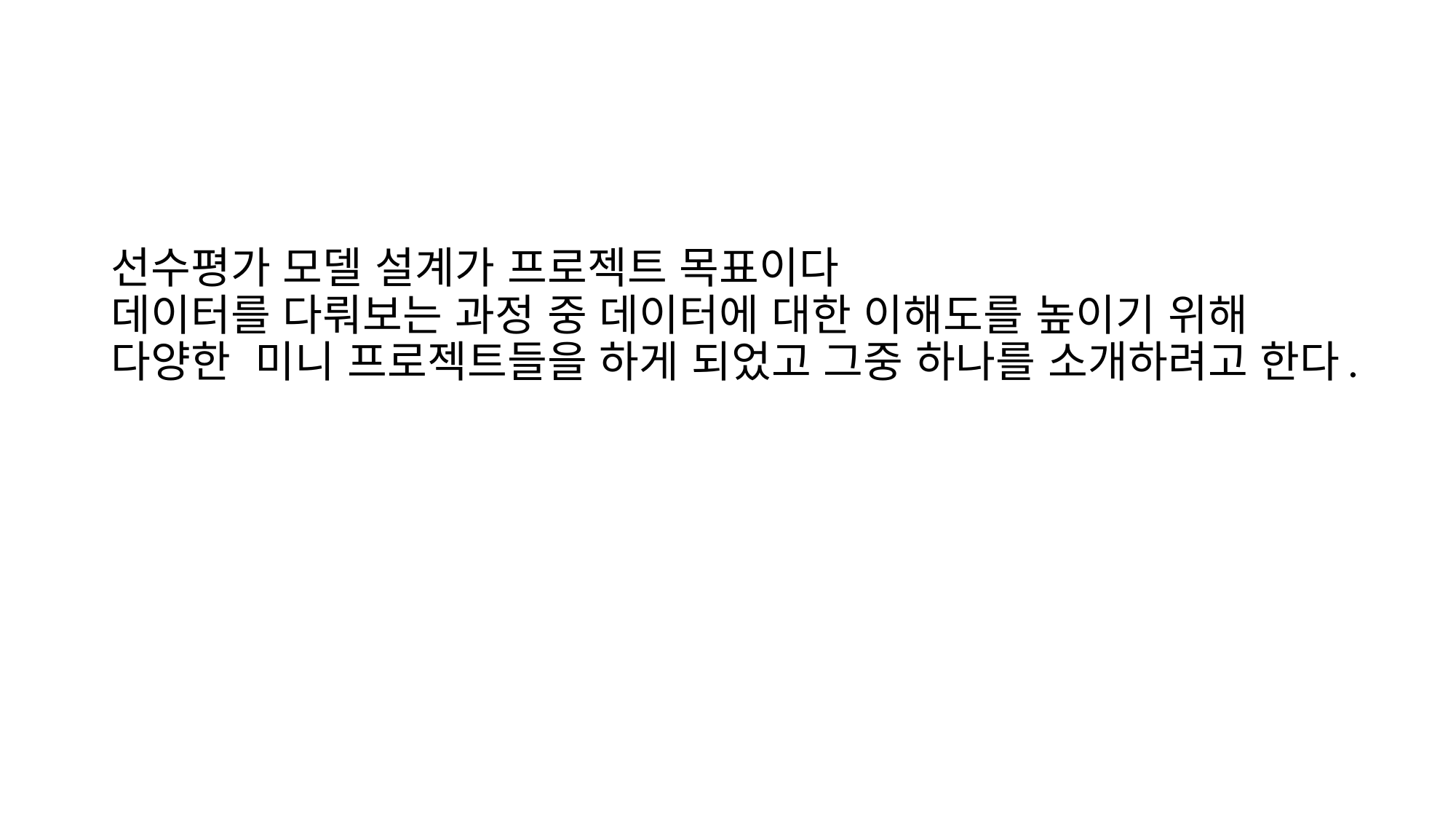

# 선수평가 모델 설계가 프로젝트 목표이다 데이터를 다뤄보는 과정 중 데이터에 대한 이해도를 높이기 위해 다양한  미니 프로젝트들을 하게 되었고 그중 하나를 소개하려고 한다.